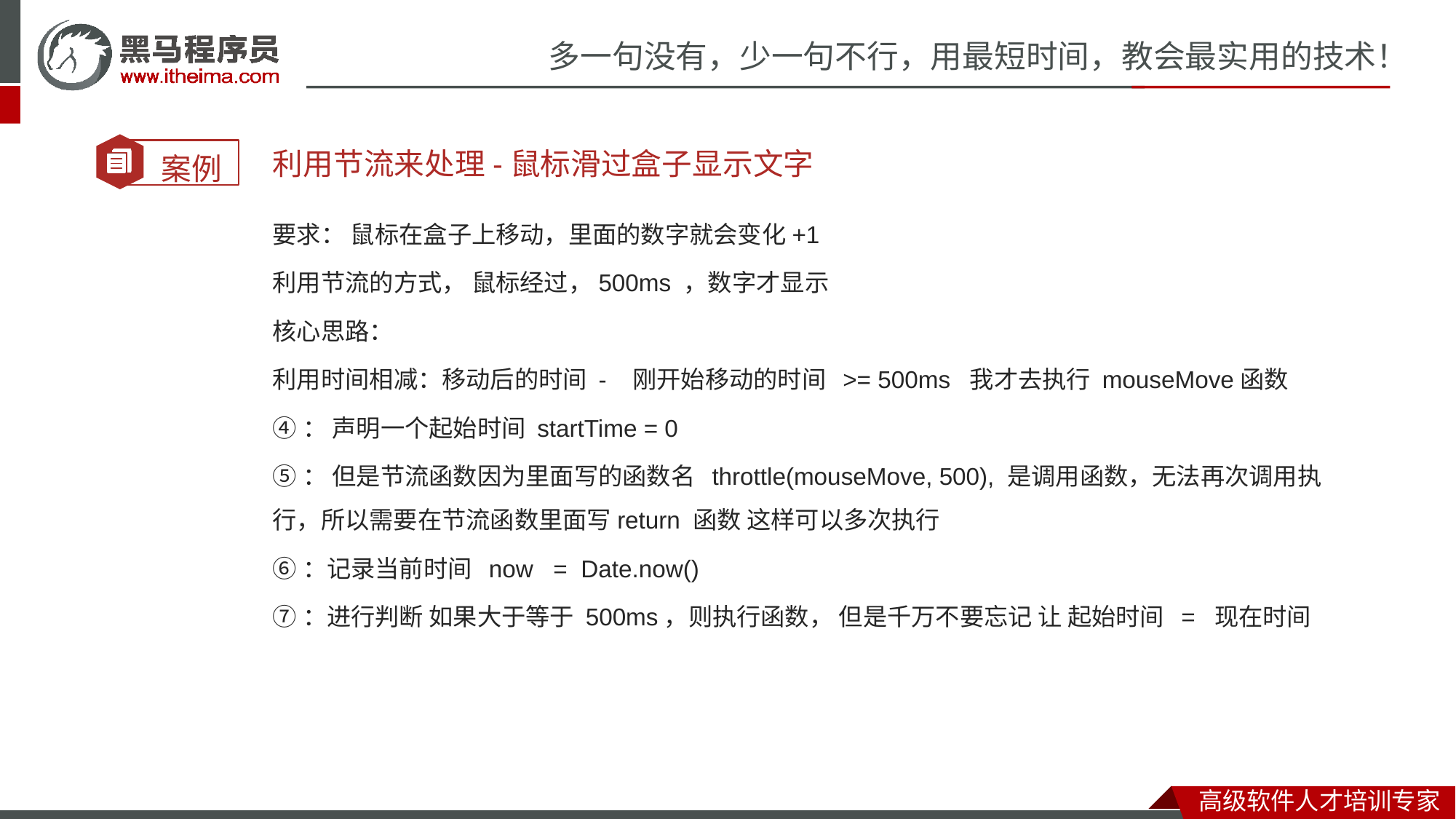

利用节流来处理-鼠标滑过盒子显示文字
要求： 鼠标在盒子上移动，里面的数字就会变化+1
利用节流的方式， 鼠标经过，500ms ，数字才显示
核心思路：
利用时间相减：移动后的时间 -   刚开始移动的时间  >= 500ms  我才去执行 mouseMove函数
④： 声明一个起始时间 startTime = 0
⑤： 但是节流函数因为里面写的函数名  throttle(mouseMove, 500), 是调用函数，无法再次调用执行，所以需要在节流函数里面写return 函数 这样可以多次执行
⑥：记录当前时间  now   =  Date.now()
⑦：进行判断 如果大于等于 500ms，则执行函数， 但是千万不要忘记 让 起始时间  =  现在时间